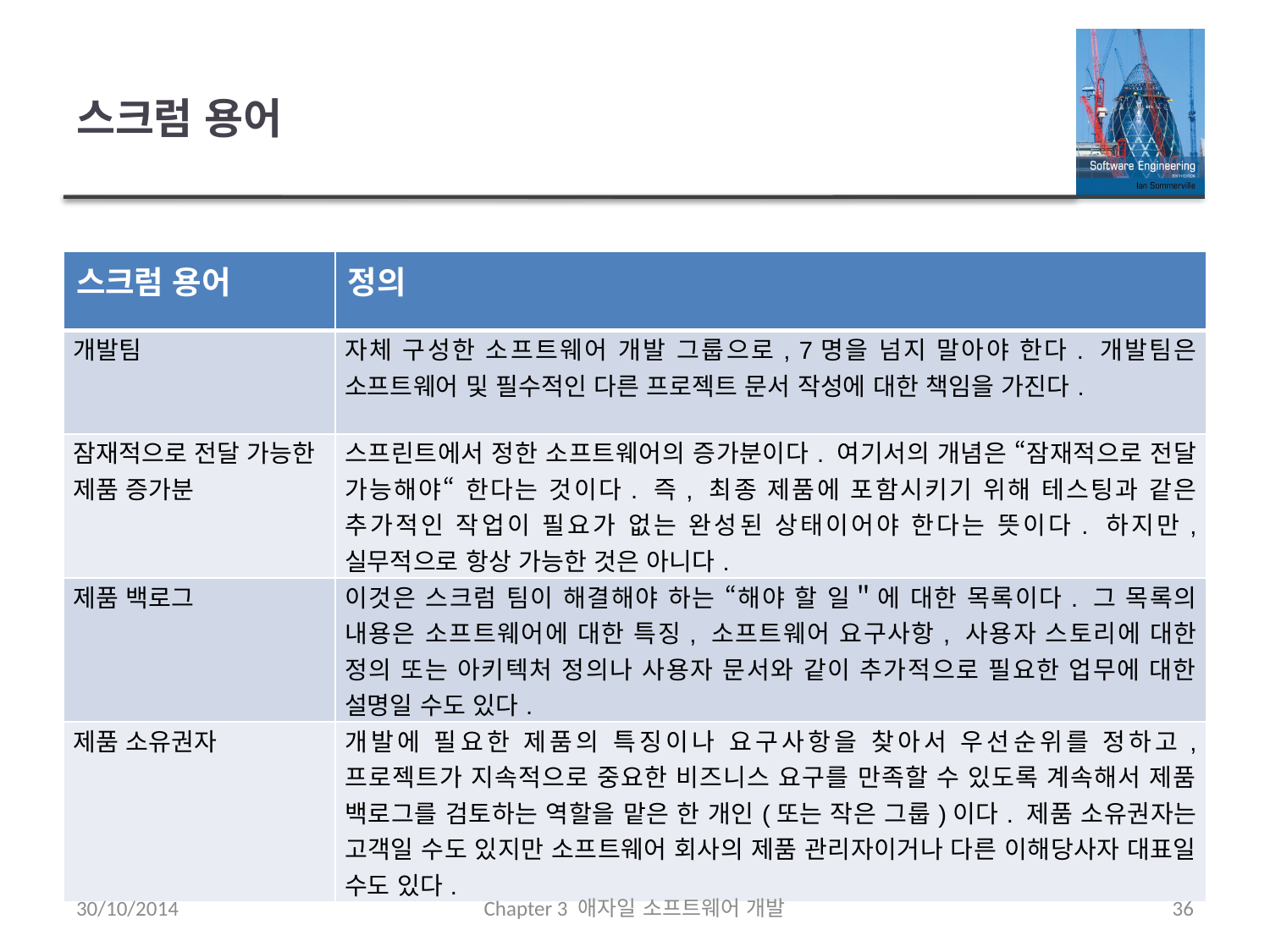

# 스크럼 용어
| 스크럼 용어 | 정의 |
| --- | --- |
| 개발팀 | 자체 구성한 소프트웨어 개발 그룹으로, 7명을 넘지 말아야 한다. 개발팀은 소프트웨어 및 필수적인 다른 프로젝트 문서 작성에 대한 책임을 가진다. |
| 잠재적으로 전달 가능한 제품 증가분 | 스프린트에서 정한 소프트웨어의 증가분이다. 여기서의 개념은 “잠재적으로 전달 가능해야“ 한다는 것이다. 즉, 최종 제품에 포함시키기 위해 테스팅과 같은 추가적인 작업이 필요가 없는 완성된 상태이어야 한다는 뜻이다. 하지만, 실무적으로 항상 가능한 것은 아니다. |
| 제품 백로그 | 이것은 스크럼 팀이 해결해야 하는 “해야 할 일＂에 대한 목록이다. 그 목록의 내용은 소프트웨어에 대한 특징, 소프트웨어 요구사항, 사용자 스토리에 대한 정의 또는 아키텍처 정의나 사용자 문서와 같이 추가적으로 필요한 업무에 대한 설명일 수도 있다. |
| 제품 소유권자 | 개발에 필요한 제품의 특징이나 요구사항을 찾아서 우선순위를 정하고, 프로젝트가 지속적으로 중요한 비즈니스 요구를 만족할 수 있도록 계속해서 제품 백로그를 검토하는 역할을 맡은 한 개인(또는 작은 그룹)이다. 제품 소유권자는 고객일 수도 있지만 소프트웨어 회사의 제품 관리자이거나 다른 이해당사자 대표일 수도 있다. |
30/10/2014
Chapter 3 애자일 소프트웨어 개발
36